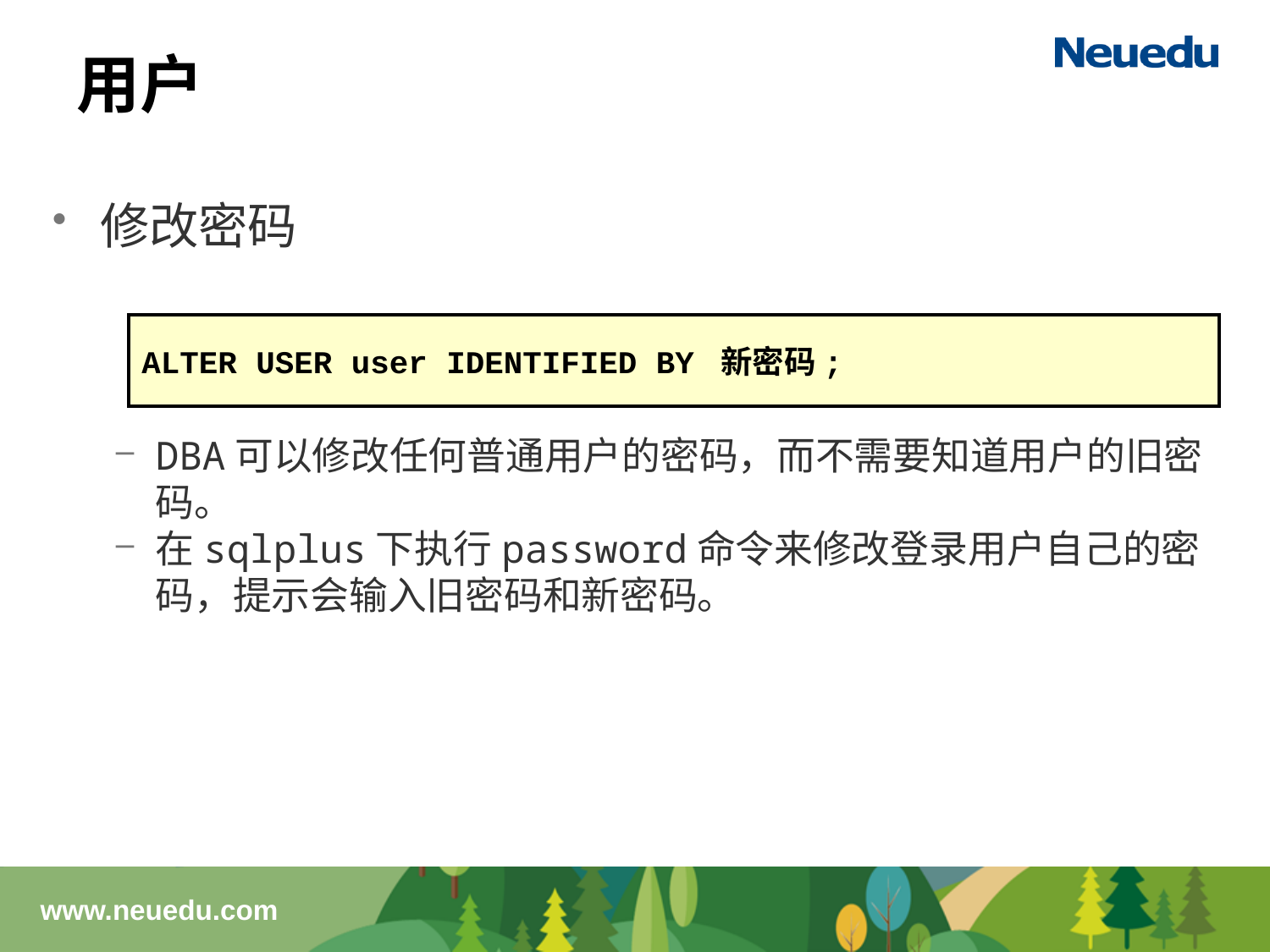

# 用户
修改密码

DBA可以修改任何普通用户的密码，而不需要知道用户的旧密码。
在sqlplus下执行password命令来修改登录用户自己的密码，提示会输入旧密码和新密码。

ALTER USER user IDENTIFIED BY 新密码;